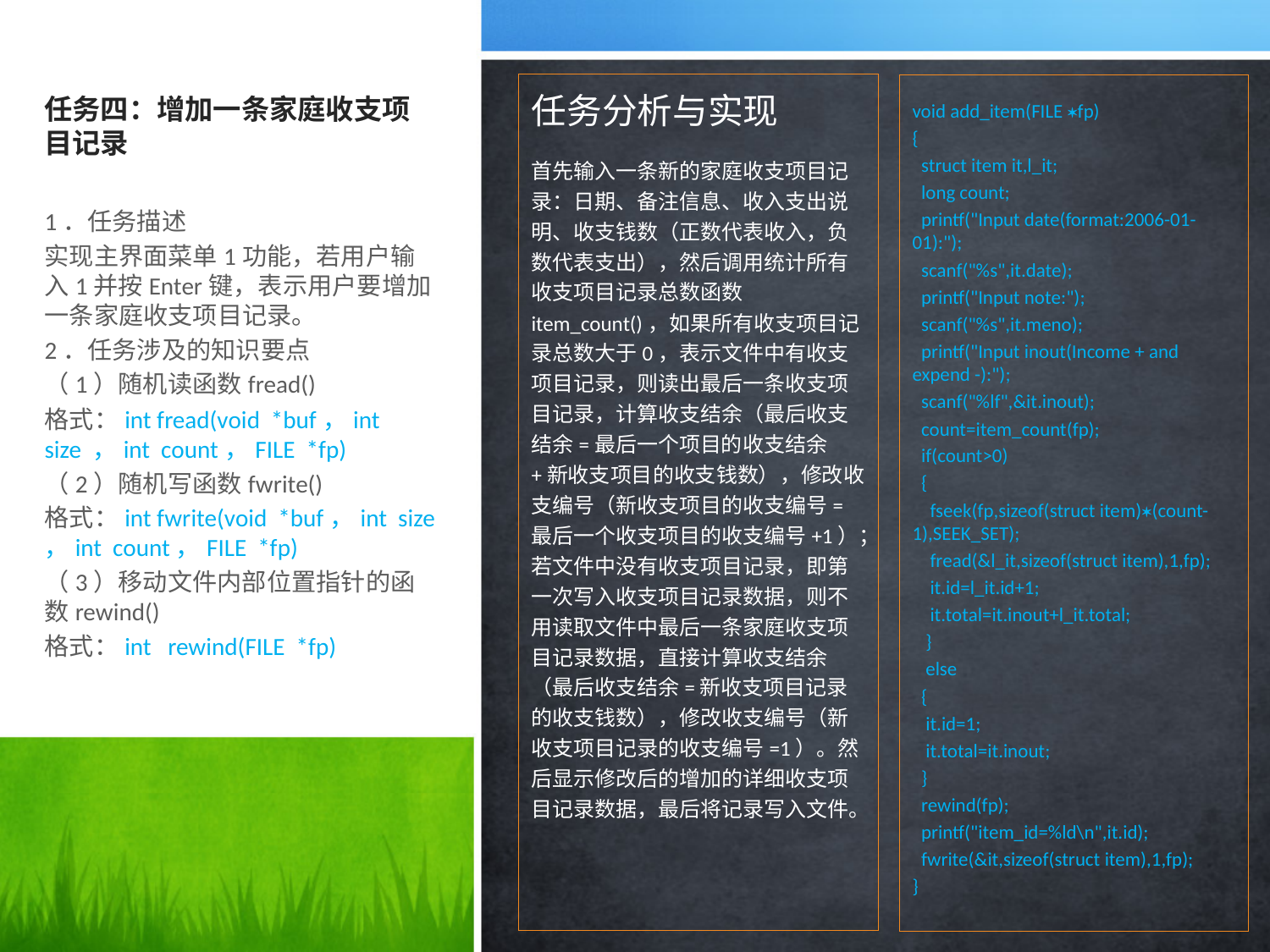

任务分析与实现
首先输入一条新的家庭收支项目记录：日期、备注信息、收入支出说明、收支钱数（正数代表收入，负数代表支出），然后调用统计所有收支项目记录总数函数item_count()，如果所有收支项目记录总数大于0，表示文件中有收支项目记录，则读出最后一条收支项目记录，计算收支结余（最后收支结余=最后一个项目的收支结余+新收支项目的收支钱数），修改收支编号（新收支项目的收支编号=最后一个收支项目的收支编号+1）；若文件中没有收支项目记录，即第一次写入收支项目记录数据，则不用读取文件中最后一条家庭收支项目记录数据，直接计算收支结余（最后收支结余=新收支项目记录的收支钱数），修改收支编号（新收支项目记录的收支编号=1）。然后显示修改后的增加的详细收支项目记录数据，最后将记录写入文件。

void add_item(FILE ∗fp)
{
  struct item it,l_it;
  long count;
  printf("Input date(format:2006-01-01):");
  scanf("%s",it.date);
  printf("Input note:");
  scanf("%s",it.meno);
  printf("Input inout(Income + and expend -):");
  scanf("%lf",&it.inout);
  count=item_count(fp);
  if(count>0)
  {
    fseek(fp,sizeof(struct item)∗(count-1),SEEK_SET);
    fread(&l_it,sizeof(struct item),1,fp);
    it.id=l_it.id+1;
    it.total=it.inout+l_it.total;
   }
   else
  {
   it.id=1;
   it.total=it.inout;
  }
  rewind(fp);
  printf("item_id=%ld\n",it.id);
  fwrite(&it,sizeof(struct item),1,fp);
}

# 任务四：增加一条家庭收支项目记录
1．任务描述
实现主界面菜单1功能，若用户输入1并按Enter键，表示用户要增加一条家庭收支项目记录。
2．任务涉及的知识要点
（1）随机读函数fread()
格式：int fread(void  *buf，int  size ，int  count，FILE  *fp)
（2）随机写函数fwrite()
格式：int fwrite(void  *buf，int  size ，int  count，FILE  *fp)
（3）移动文件内部位置指针的函数rewind()
格式：int   rewind(FILE  *fp)